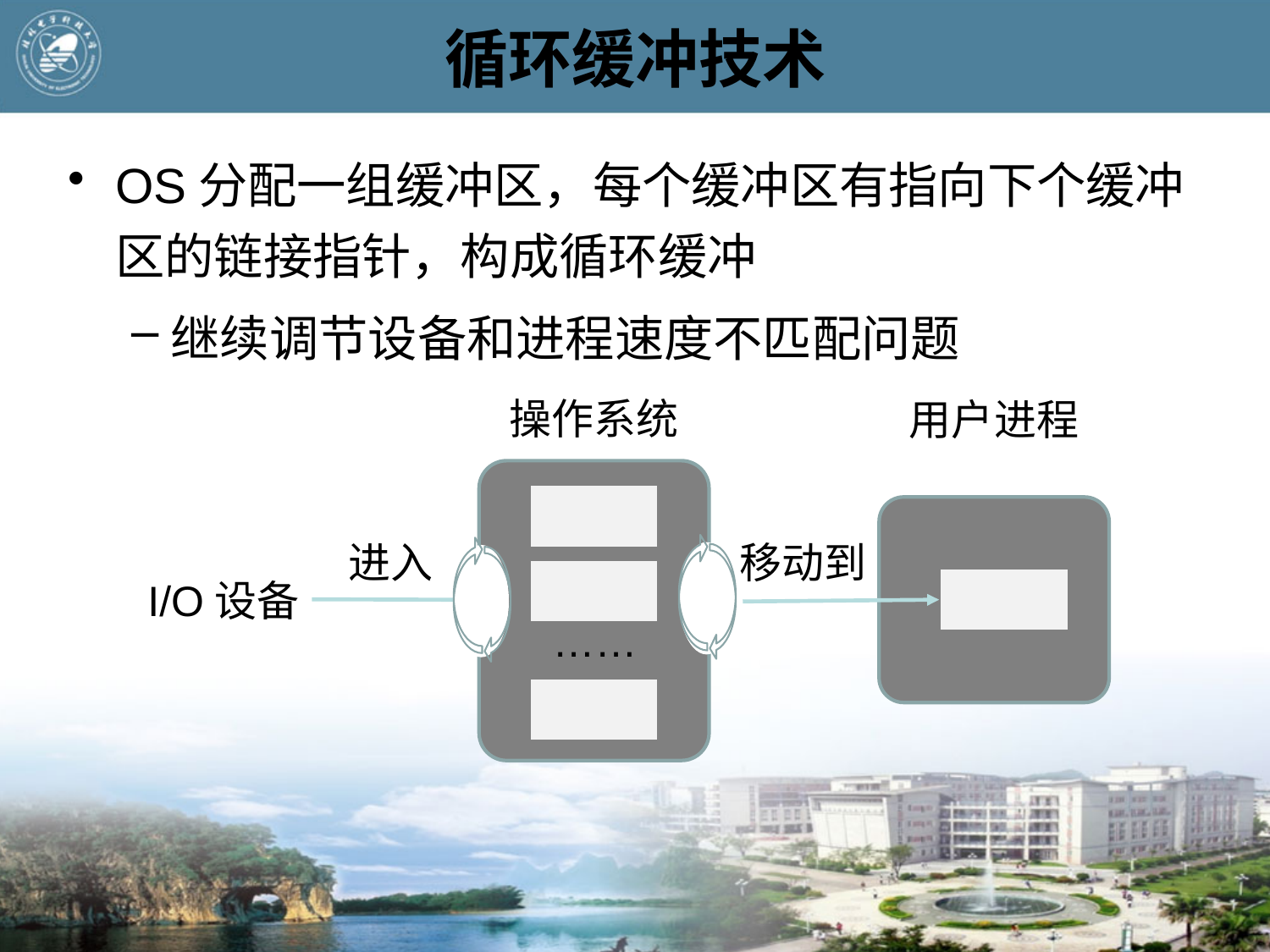

# 循环缓冲技术
OS分配一组缓冲区，每个缓冲区有指向下个缓冲区的链接指针，构成循环缓冲
继续调节设备和进程速度不匹配问题
操作系统
用户进程

进入
移动到

I/O设备

……